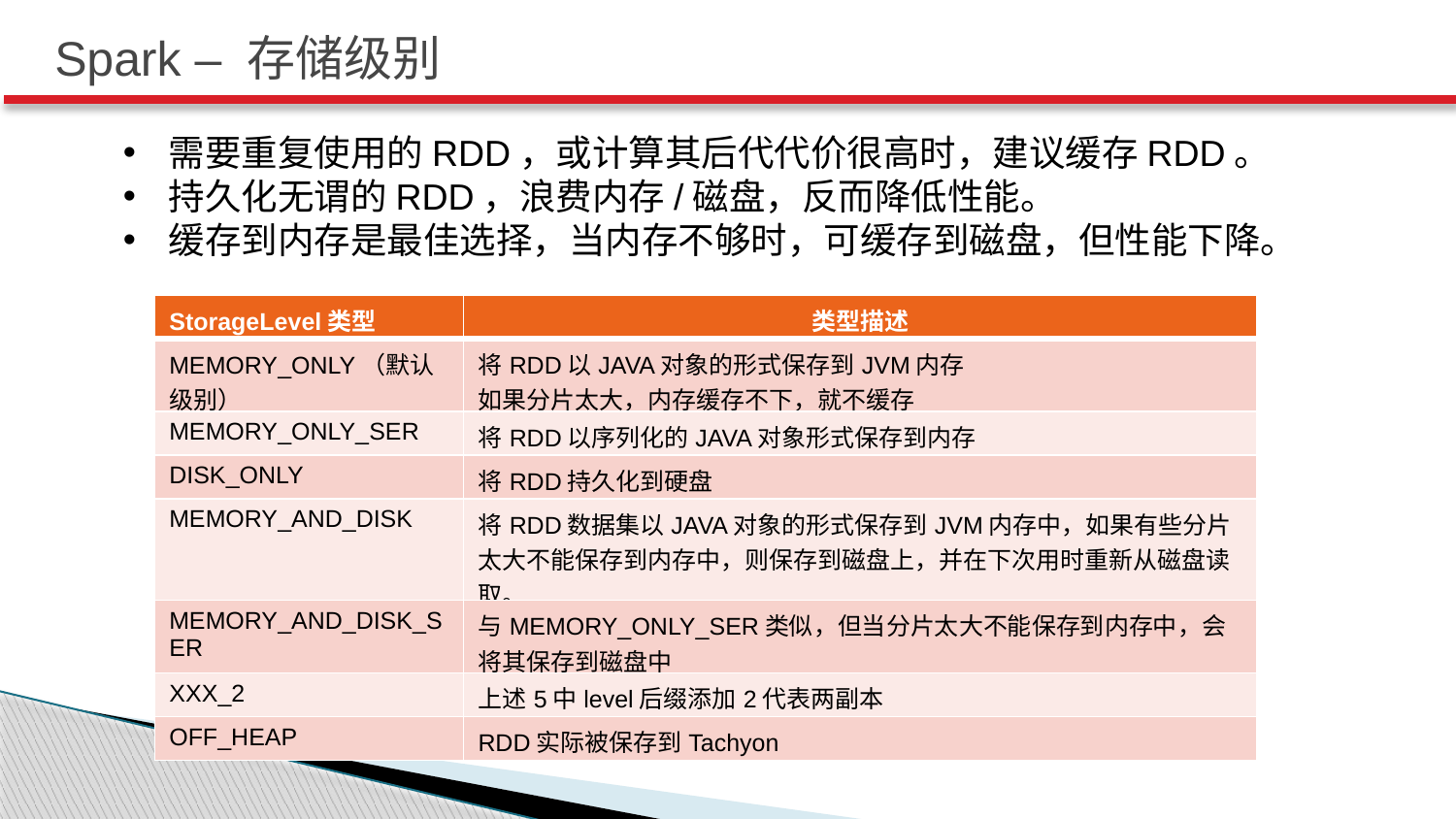

# Spark – 存储级别
需要重复使用的RDD，或计算其后代代价很高时，建议缓存RDD。
持久化无谓的RDD，浪费内存/磁盘，反而降低性能。
缓存到内存是最佳选择，当内存不够时，可缓存到磁盘，但性能下降。
| StorageLevel类型 | 类型描述 |
| --- | --- |
| MEMORY\_ONLY（默认级别） | 将RDD以JAVA对象的形式保存到JVM内存 如果分片太大，内存缓存不下，就不缓存 |
| MEMORY\_ONLY\_SER | 将RDD以序列化的JAVA对象形式保存到内存 |
| DISK\_ONLY | 将RDD持久化到硬盘 |
| MEMORY\_AND\_DISK | 将RDD数据集以JAVA对象的形式保存到JVM内存中，如果有些分片太大不能保存到内存中，则保存到磁盘上，并在下次用时重新从磁盘读取。 |
| MEMORY\_AND\_DISK\_SER | 与MEMORY\_ONLY\_SER类似，但当分片太大不能保存到内存中，会将其保存到磁盘中 |
| XXX\_2 | 上述5中level后缀添加2代表两副本 |
| OFF\_HEAP | RDD实际被保存到Tachyon |